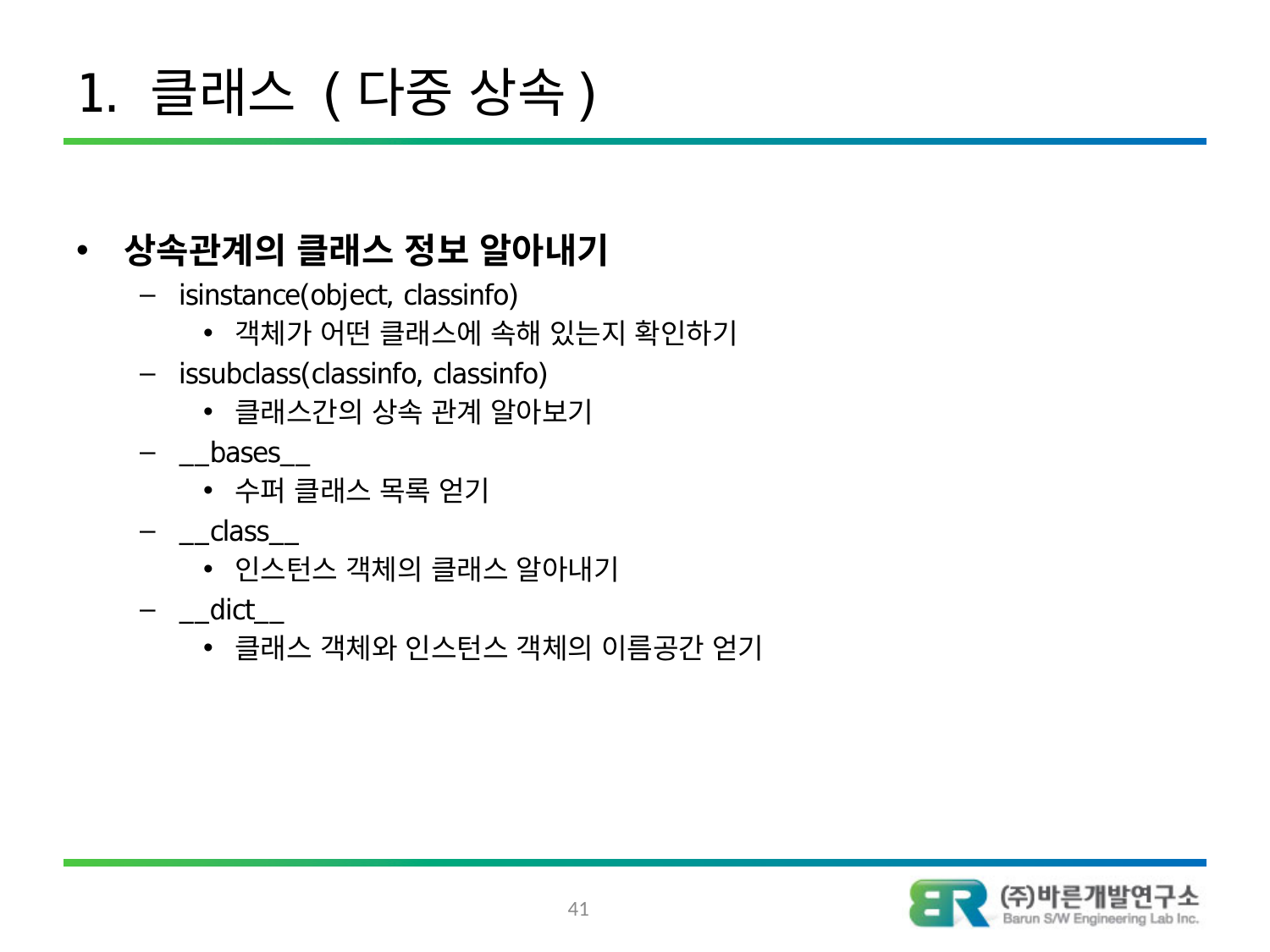

# 1. 클래스 (다중 상속)

상속관계의 클래스 정보 알아내기
isinstance(object, classinfo)
객체가 어떤 클래스에 속해 있는지 확인하기
issubclass(classinfo, classinfo)
클래스간의 상속 관계 알아보기
__bases__
수퍼 클래스 목록 얻기
__class__
인스턴스 객체의 클래스 알아내기
__dict__
클래스 객체와 인스턴스 객체의 이름공간 얻기

41